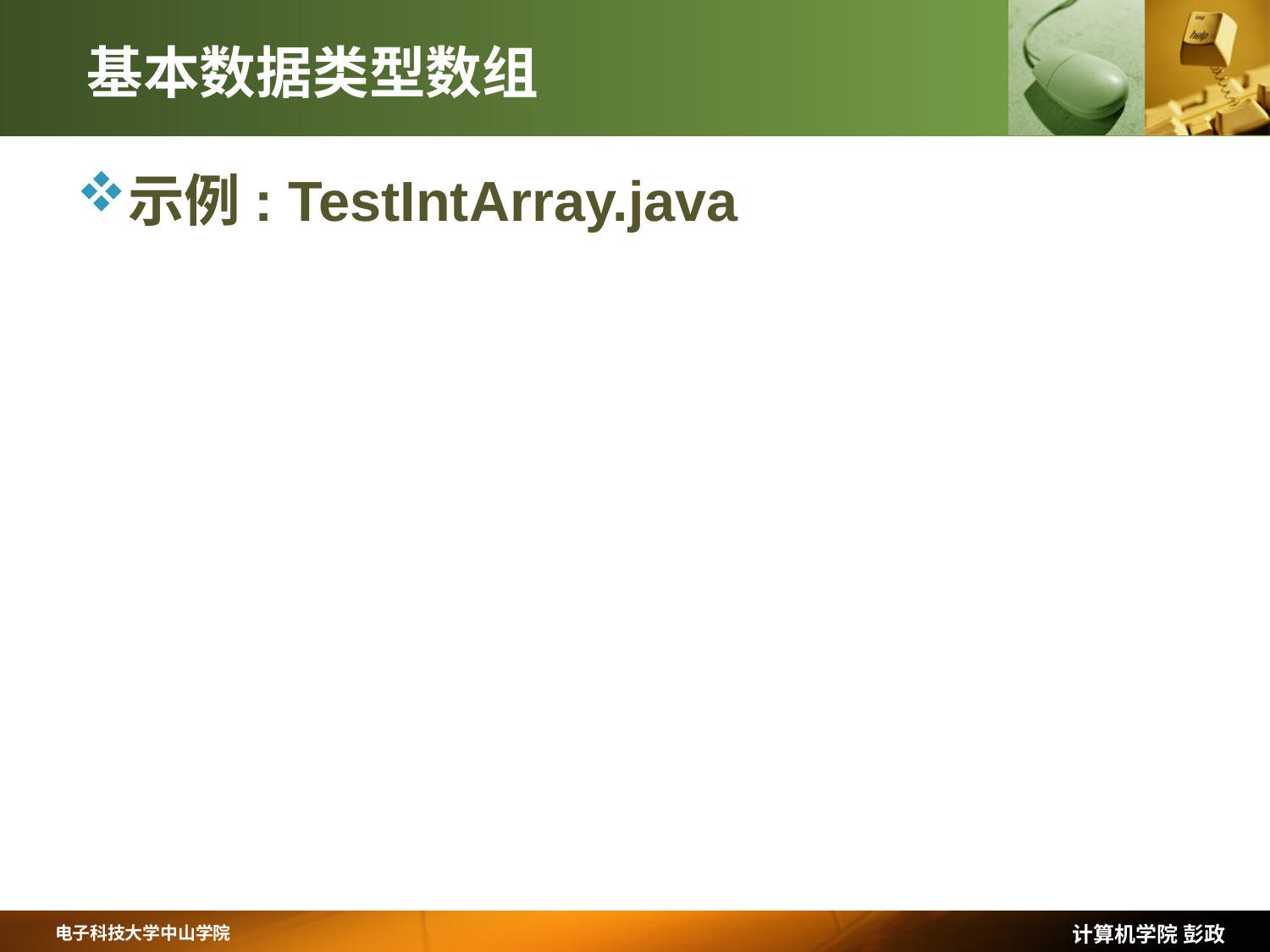

# 基本数据类型数组
示例: TestIntArray.java
计算机学院 彭政
电子科技大学中山学院